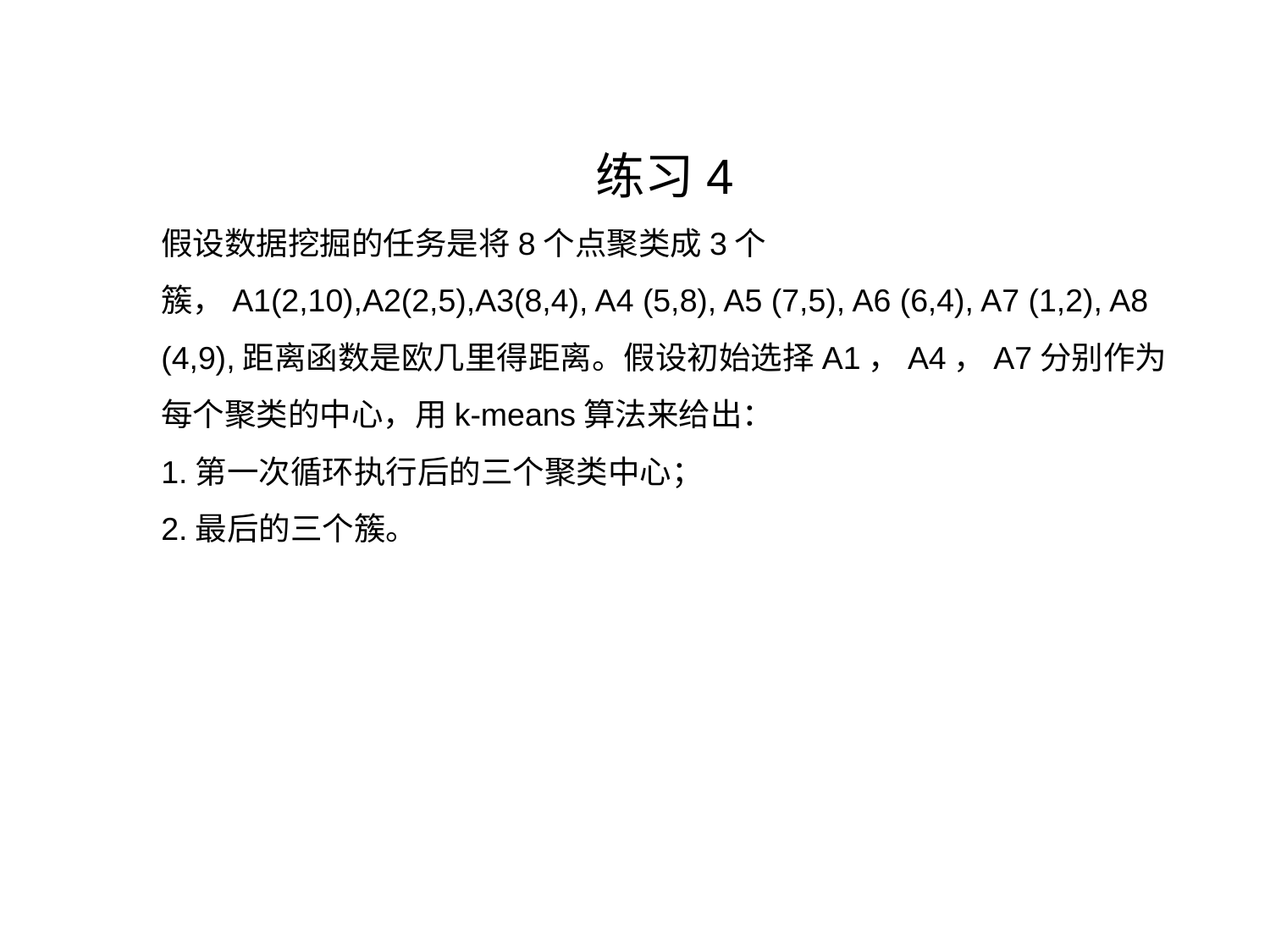

练习4
假设数据挖掘的任务是将8个点聚类成3个簇，A1(2,10),A2(2,5),A3(8,4), A4 (5,8), A5 (7,5), A6 (6,4), A7 (1,2), A8 (4,9),距离函数是欧几里得距离。假设初始选择A1，A4，A7分别作为每个聚类的中心，用k-means算法来给出：
1.第一次循环执行后的三个聚类中心；
2.最后的三个簇。